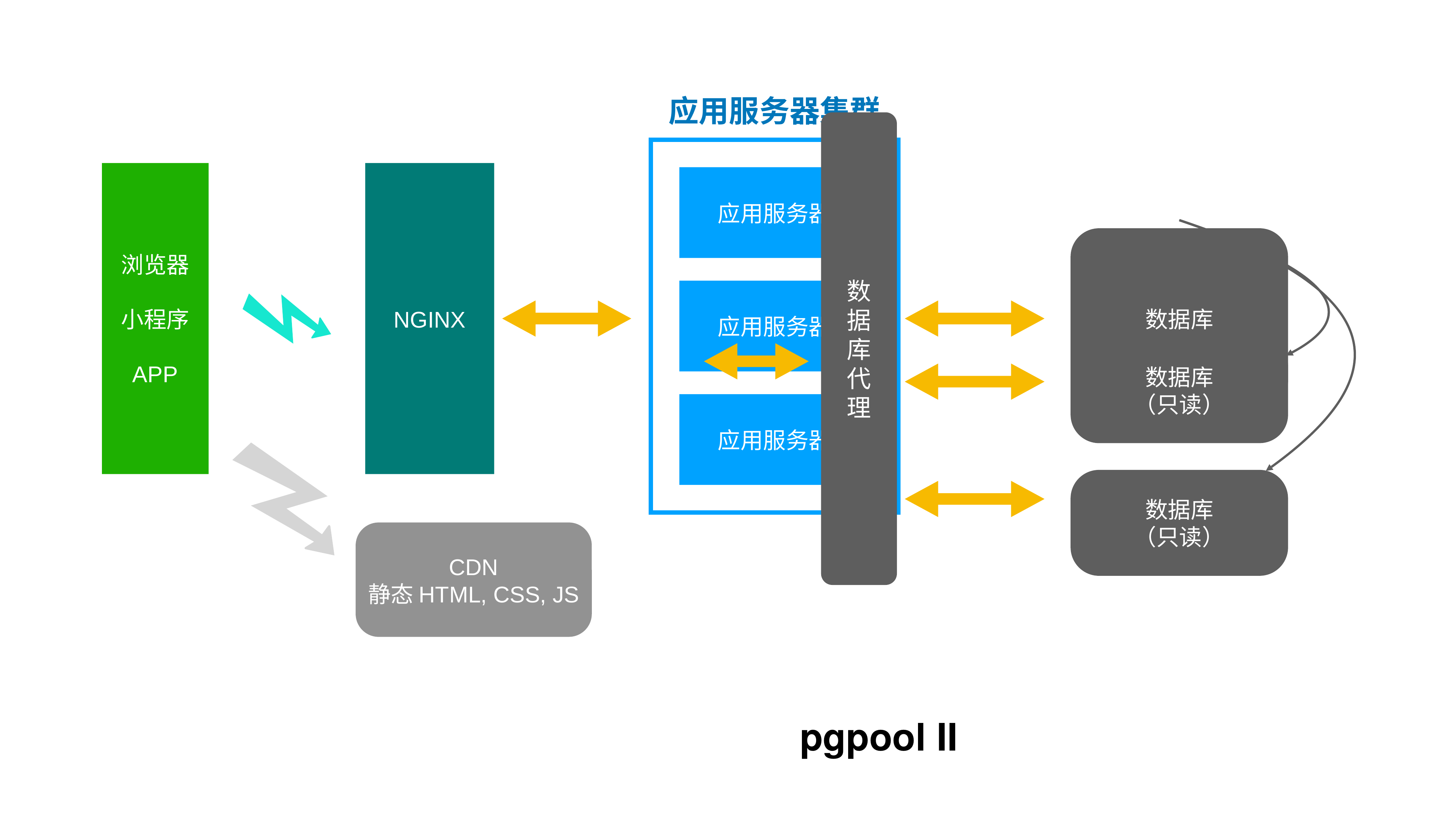

应用服务器集群

应用服务器
应用服务器
应用服务器
浏览器

小程序

APP
NGINX

CDN
静态HTML, CSS, JS
数
据
库
代
理

数据库
（只读）
数据库
（只读）
数据库

pgpool II